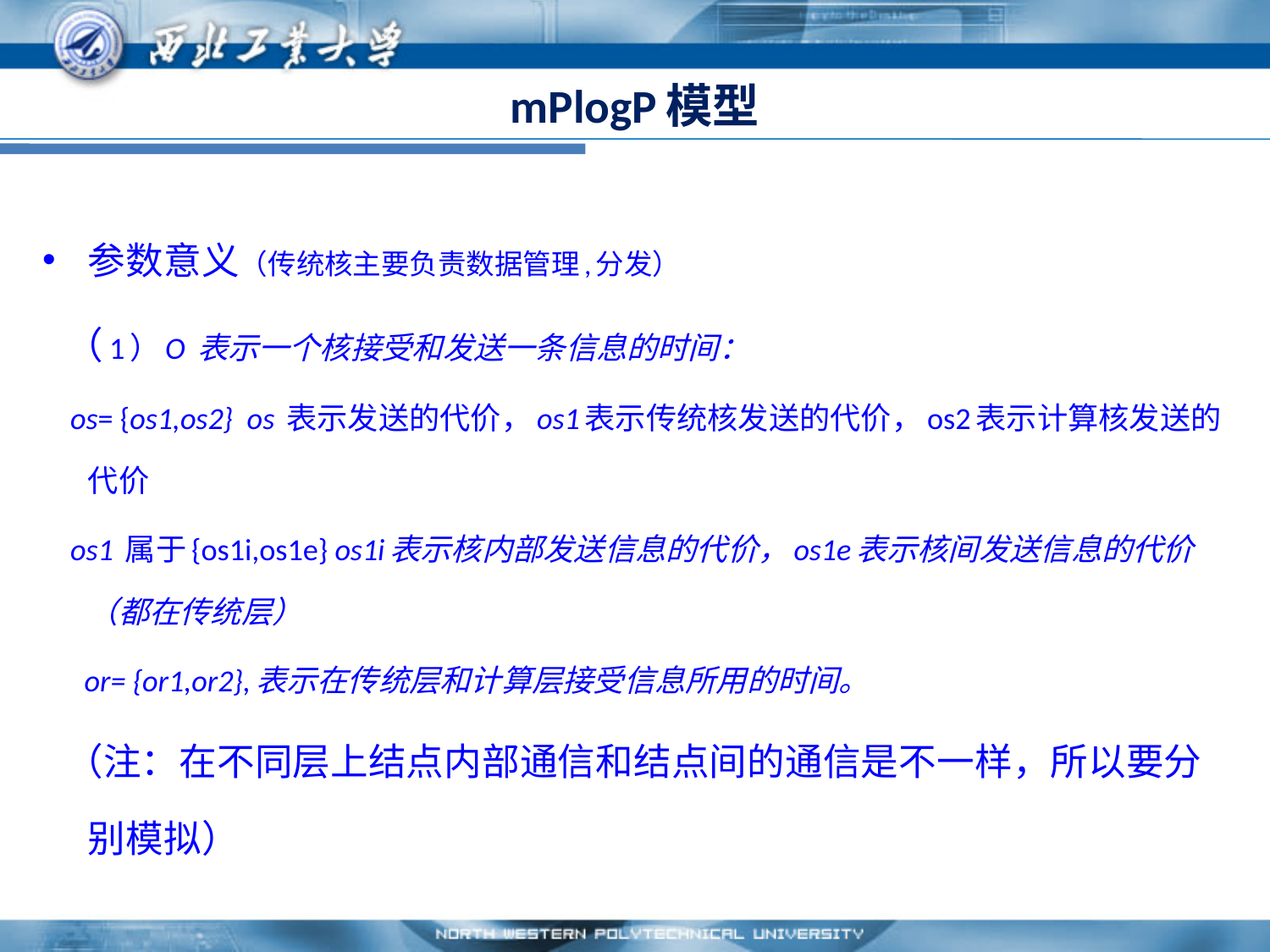

# mPlogP模型
参数意义（传统核主要负责数据管理,分发）
  （1）O 表示一个核接受和发送一条信息的时间：
    os= {os1,os2}  os 表示发送的代价，os1表示传统核发送的代价，os2表示计算核发送的代价
    os1 属于{os1i,os1e} os1i表示核内部发送信息的代价，os1e表示核间发送信息的代价（都在传统层）
      or= {or1,or2},表示在传统层和计算层接受信息所用的时间。
  （注：在不同层上结点内部通信和结点间的通信是不一样，所以要分别模拟）